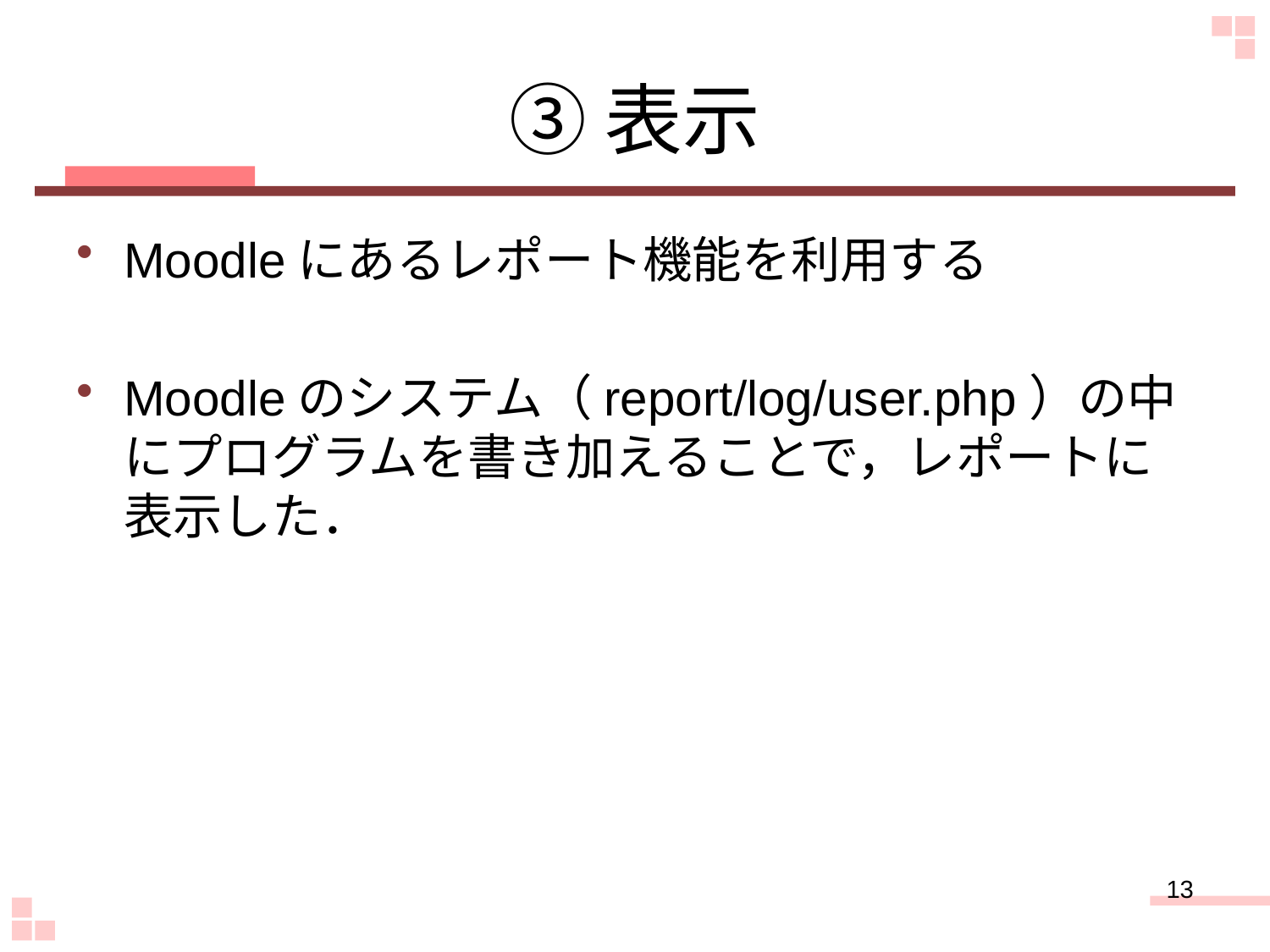

# ③表示
Moodleにあるレポート機能を利用する

Moodleのシステム（report/log/user.php）の中にプログラムを書き加えることで，レポートに表示した．

13